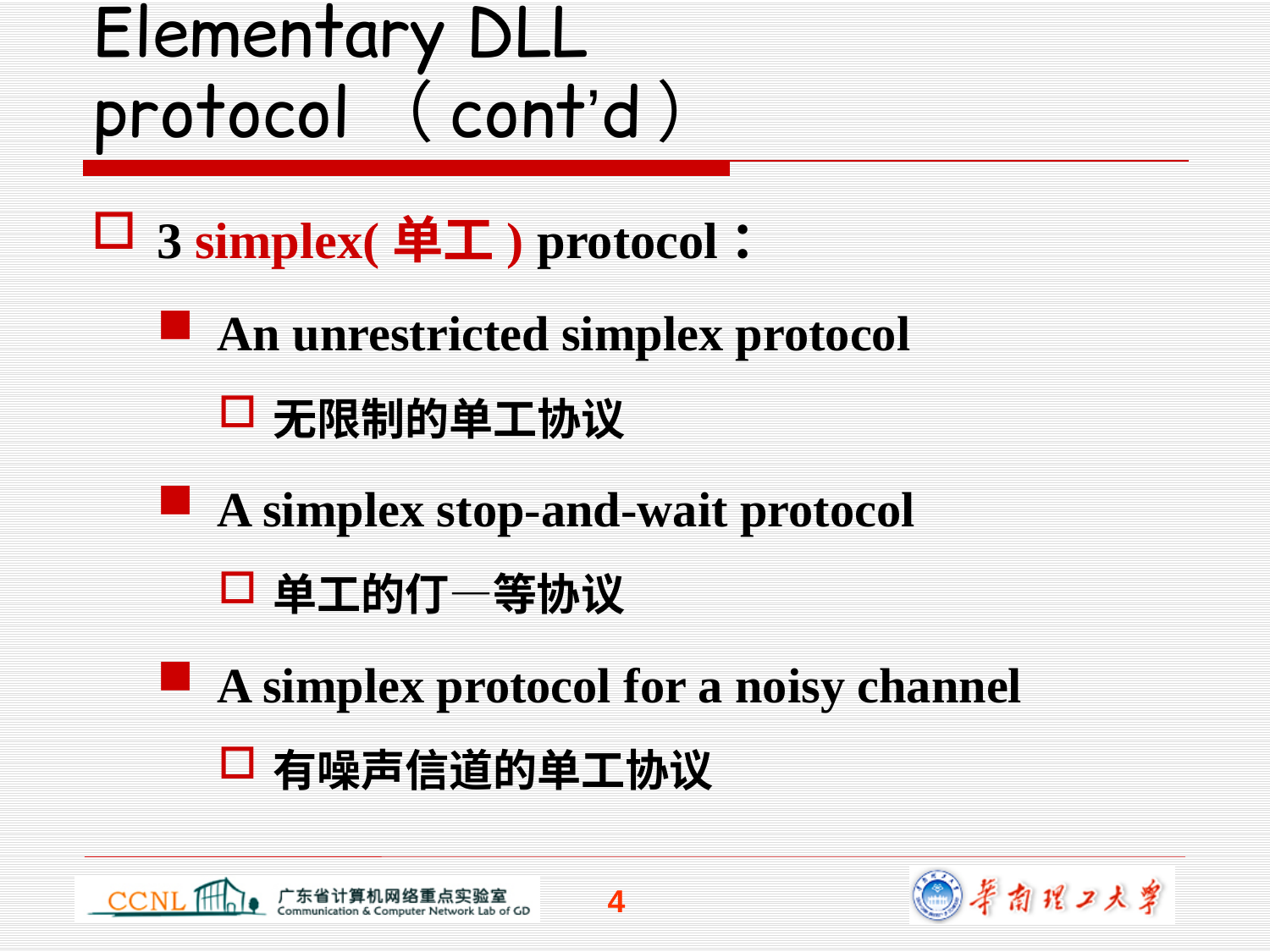

# Elementary DLL protocol（cont’d）
3 simplex(单工) protocol：
An unrestricted simplex protocol
无限制的单工协议
A simplex stop-and-wait protocol
单工的仃—等协议
A simplex protocol for a noisy channel
有噪声信道的单工协议